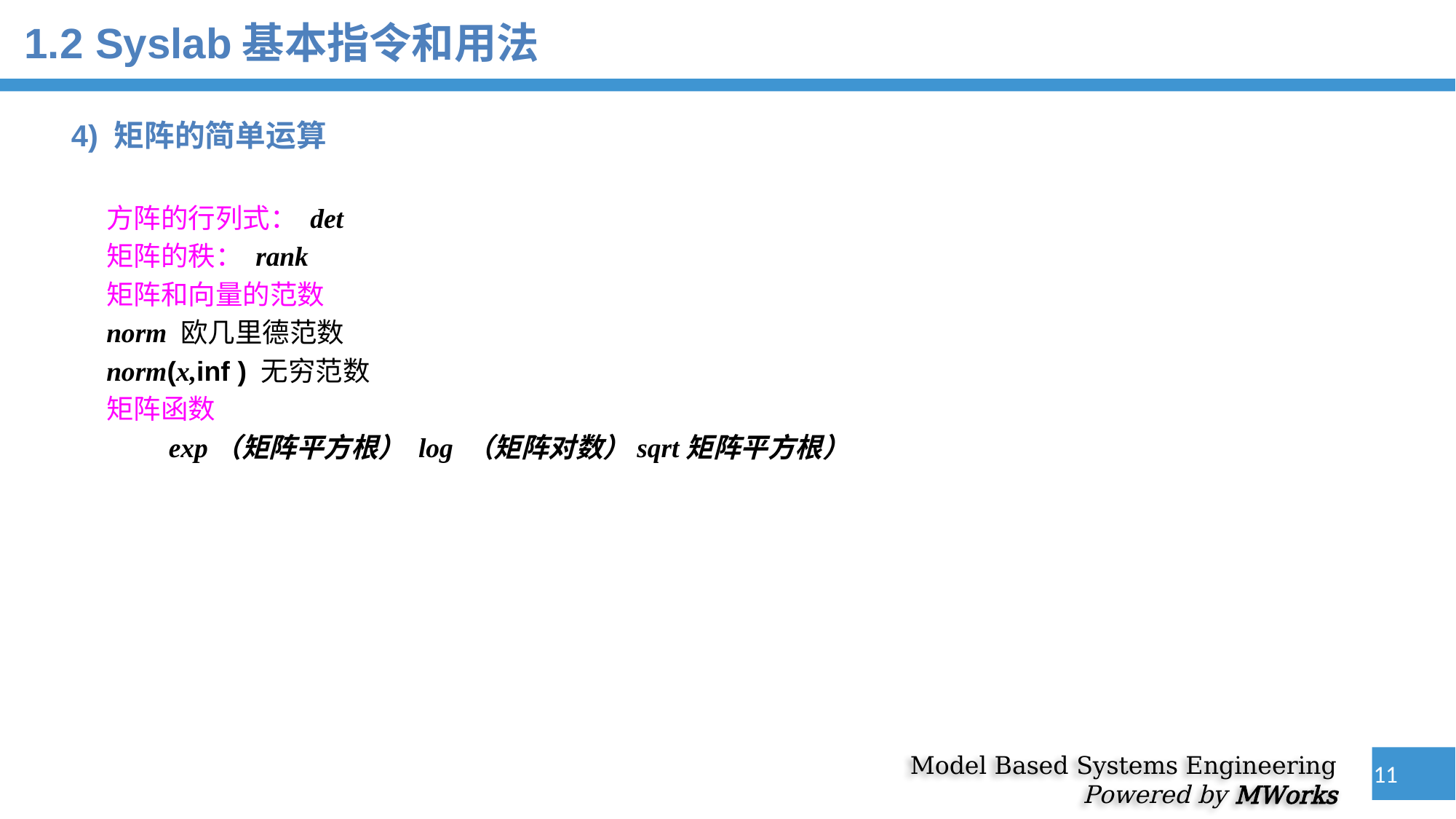

1.2 Syslab基本指令和用法
      4) 矩阵的简单运算
方阵的行列式： det
矩阵的秩： rank
矩阵和向量的范数
norm 欧几里德范数
norm(x,inf ) 无穷范数
矩阵函数
         exp（矩阵平方根） log （矩阵对数）sqrt矩阵平方根）